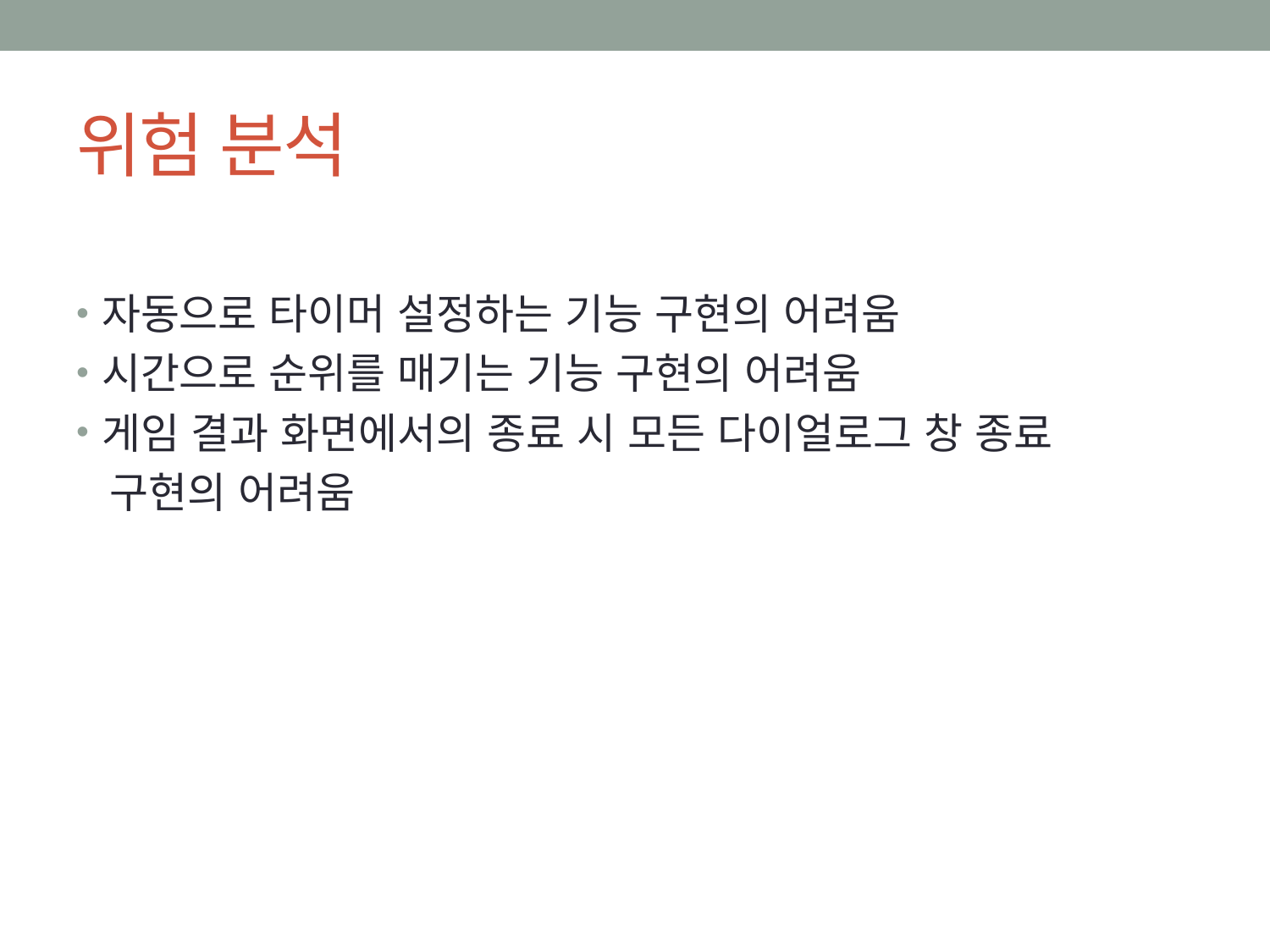

# 위험 분석

자동으로 타이머 설정하는 기능 구현의 어려움
시간으로 순위를 매기는 기능 구현의 어려움
게임 결과 화면에서의 종료 시 모든 다이얼로그 창 종료
  구현의 어려움